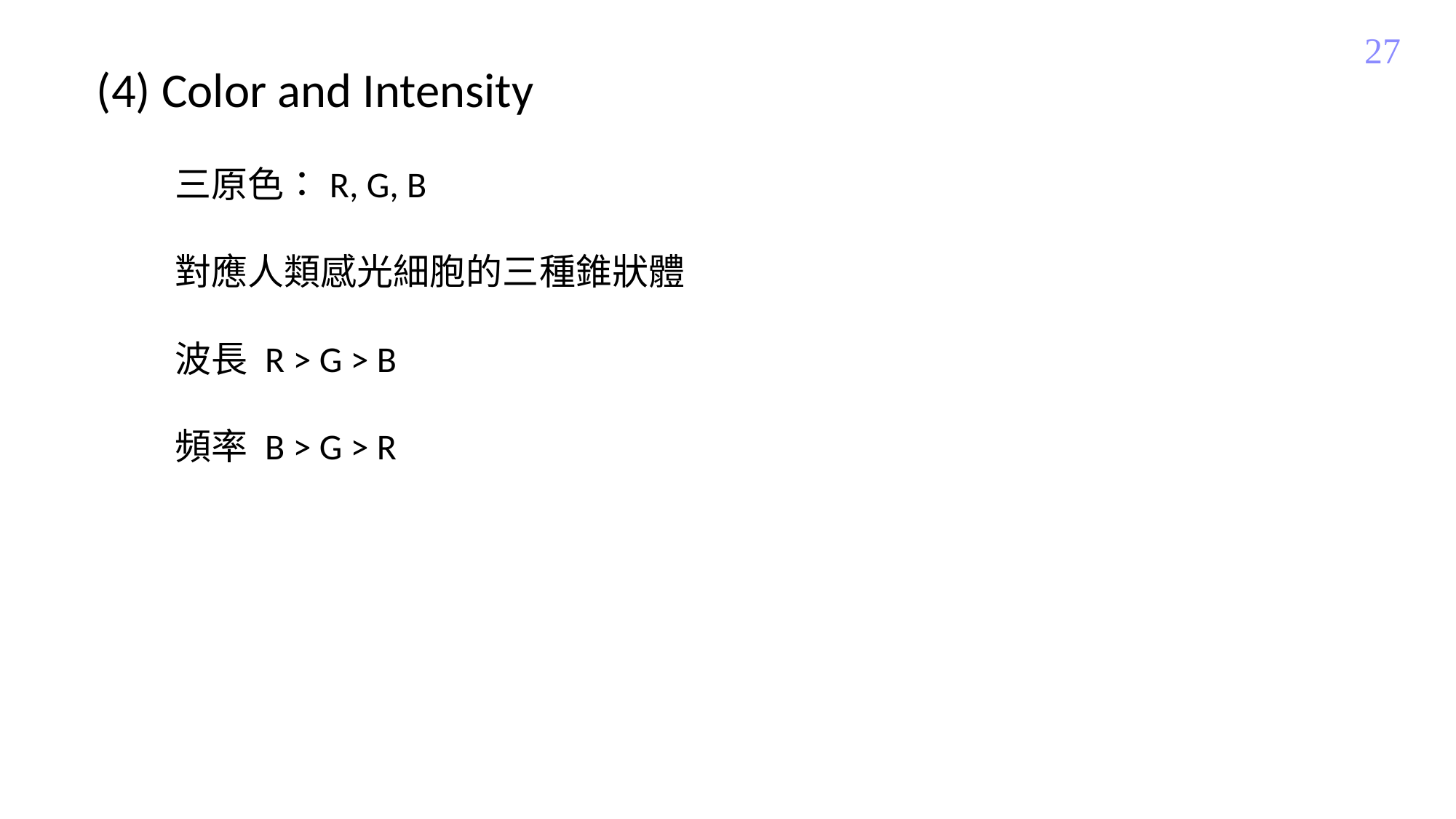

27
(4) Color and Intensity
三原色：R, G, B

對應人類感光細胞的三種錐狀體

波長 R > G > B

頻率 B > G > R